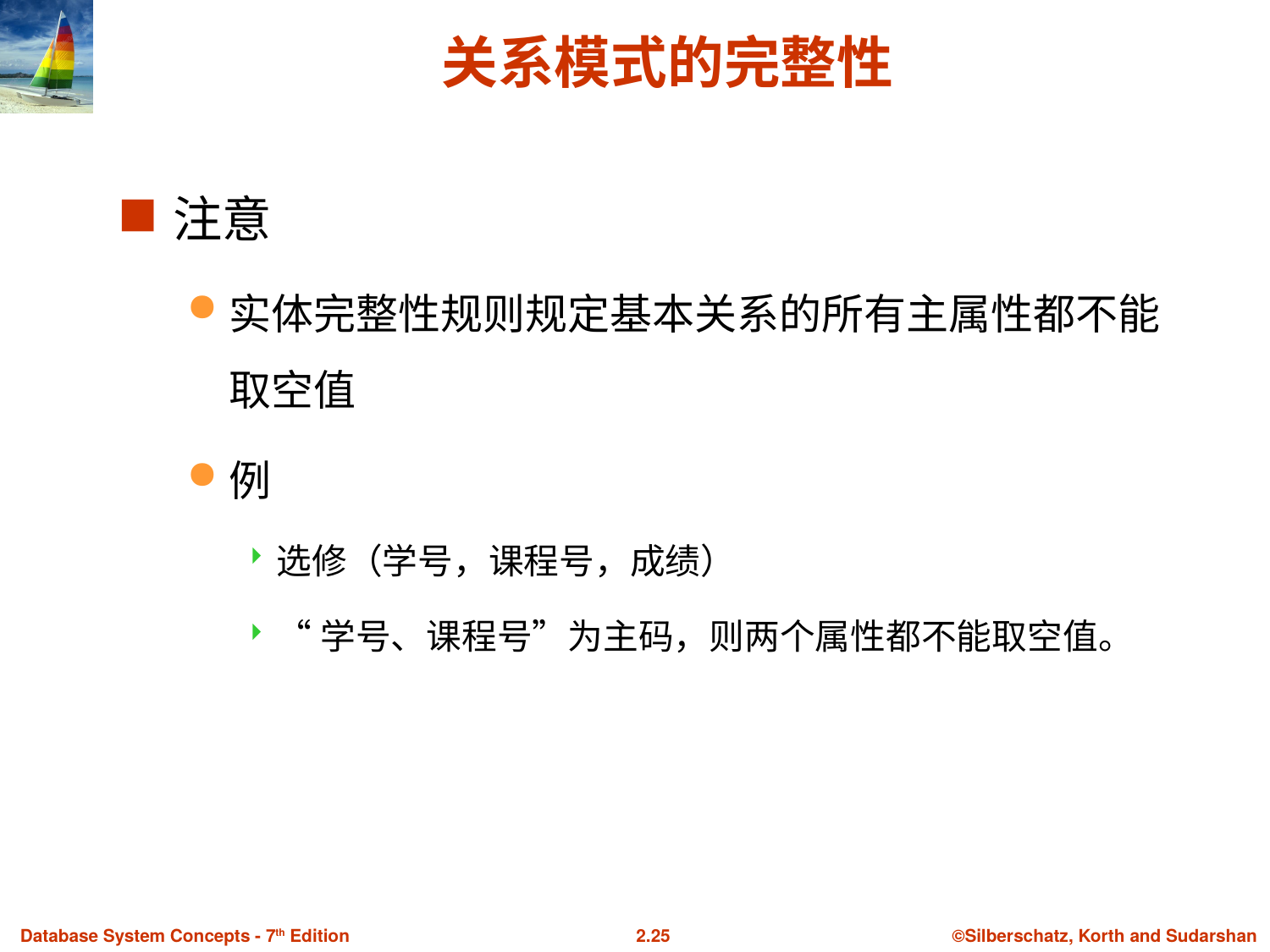

# 关系模式的完整性
注意
实体完整性规则规定基本关系的所有主属性都不能取空值
例
选修（学号，课程号，成绩）
“学号、课程号”为主码，则两个属性都不能取空值。